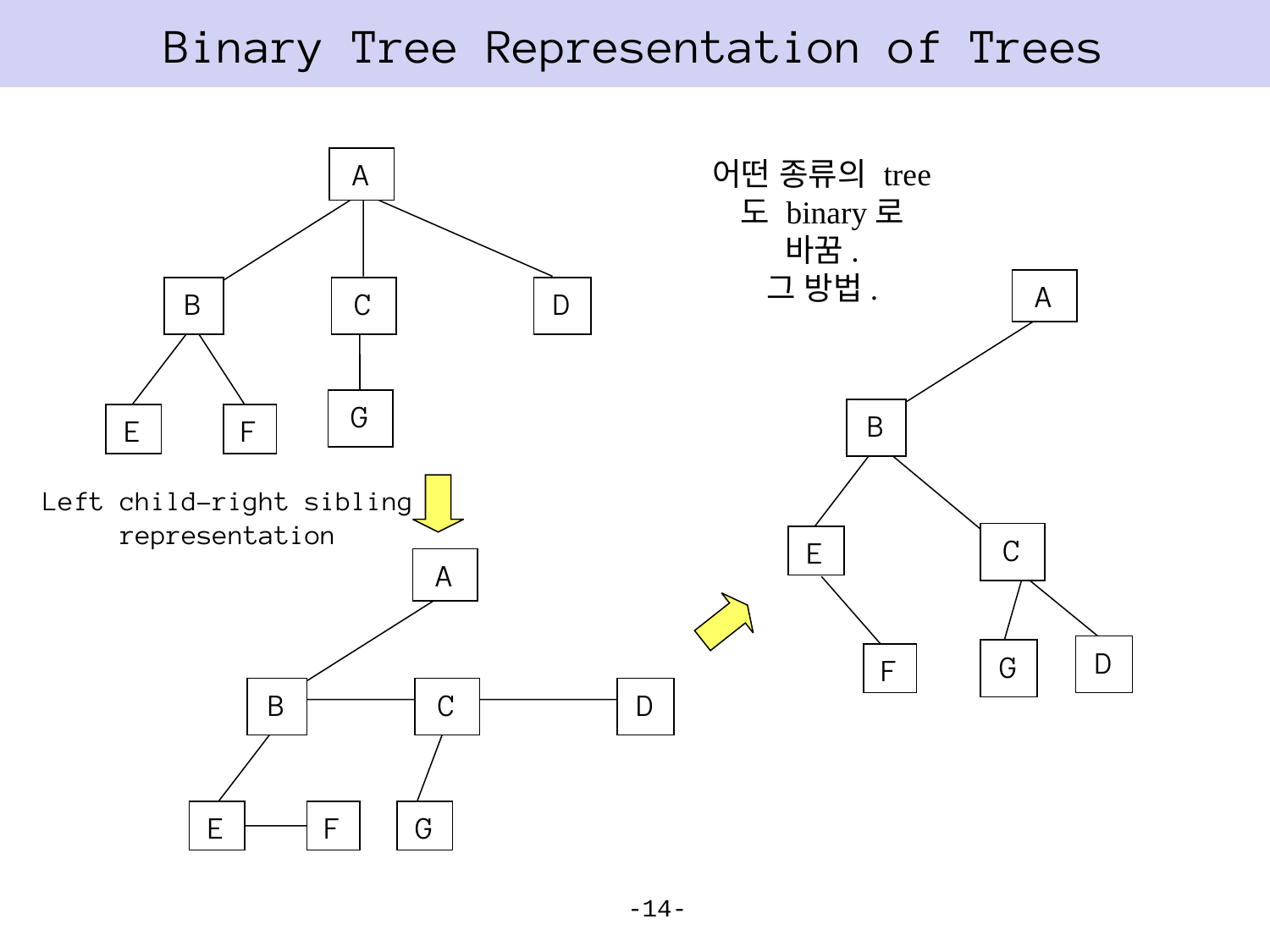

# Binary Tree Representation of Trees
A

B
C
D

G
E
F
어떤 종류의 tree도 binary로 바꿈.
그 방법.
A

B

C
E

D
G
F

Left child-right sibling representation
A

B
C
D

E
F
G

-14-